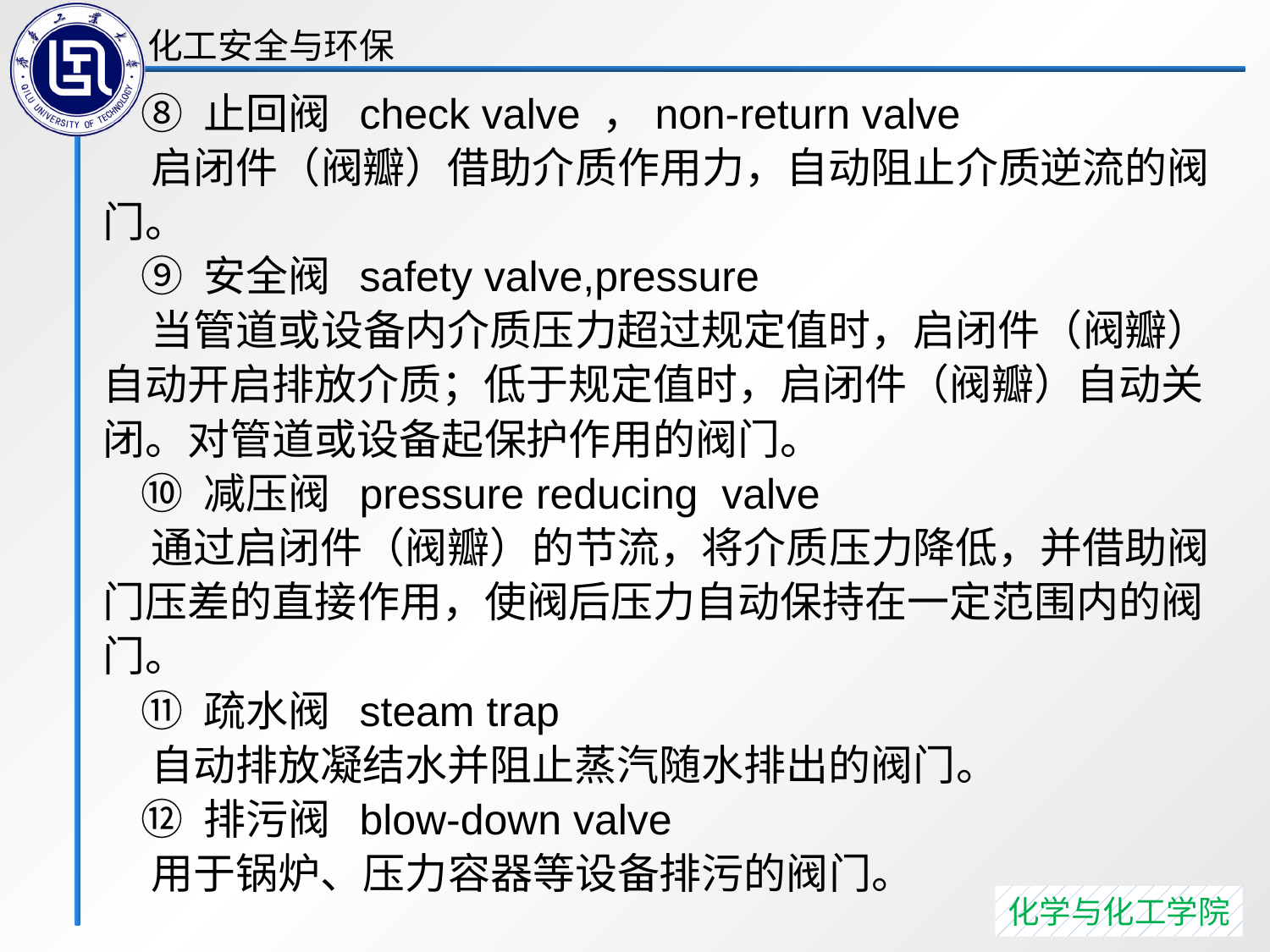

⑧ 止回阀  check valve ，non-return valve
    启闭件（阀瓣）借助介质作用力，自动阻止介质逆流的阀门。
    ⑨ 安全阀  safety valve,pressure
    当管道或设备内介质压力超过规定值时，启闭件（阀瓣）自动开启排放介质；低于规定值时，启闭件（阀瓣）自动关闭。对管道或设备起保护作用的阀门。
    ⑩ 减压阀  pressure reducing  valve
    通过启闭件（阀瓣）的节流，将介质压力降低，并借助阀门压差的直接作用，使阀后压力自动保持在一定范围内的阀门。
    ⑪ 疏水阀  steam trap
    自动排放凝结水并阻止蒸汽随水排出的阀门。
    ⑫ 排污阀  blow-down valve
    用于锅炉、压力容器等设备排污的阀门。